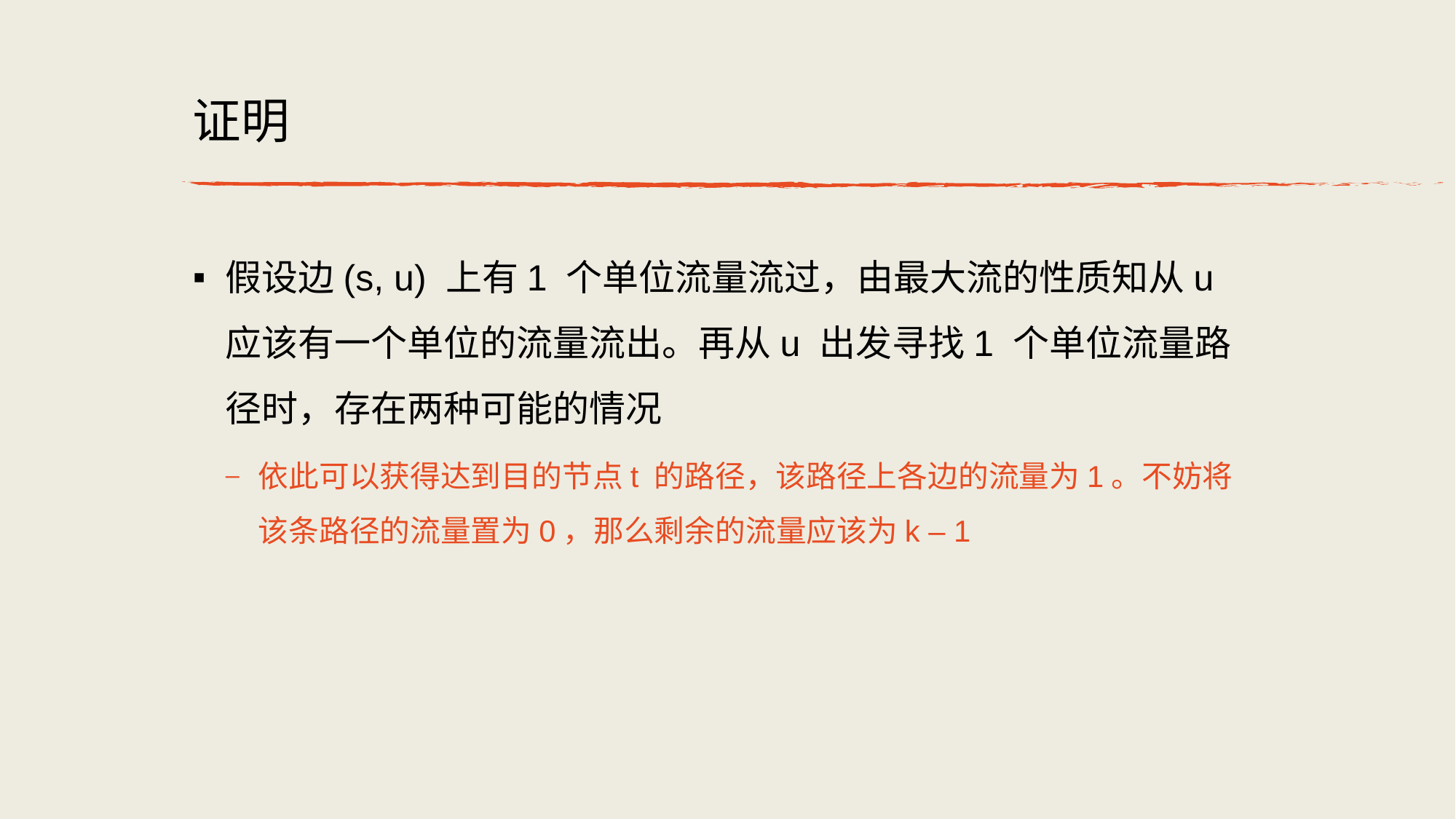

# 证明
假设边(s, u) 上有1 个单位流量流过，由最⼤流的性质知从u 应该有⼀个单位的流量流出。再从u 出发寻找1 个单位流量路径时，存在两种可能的情况
依此可以获得达到⽬的节点t 的路径，该路径上各边的流量为1。不妨将该条路径的流量置为0，那么剩余的流量应该为k – 1